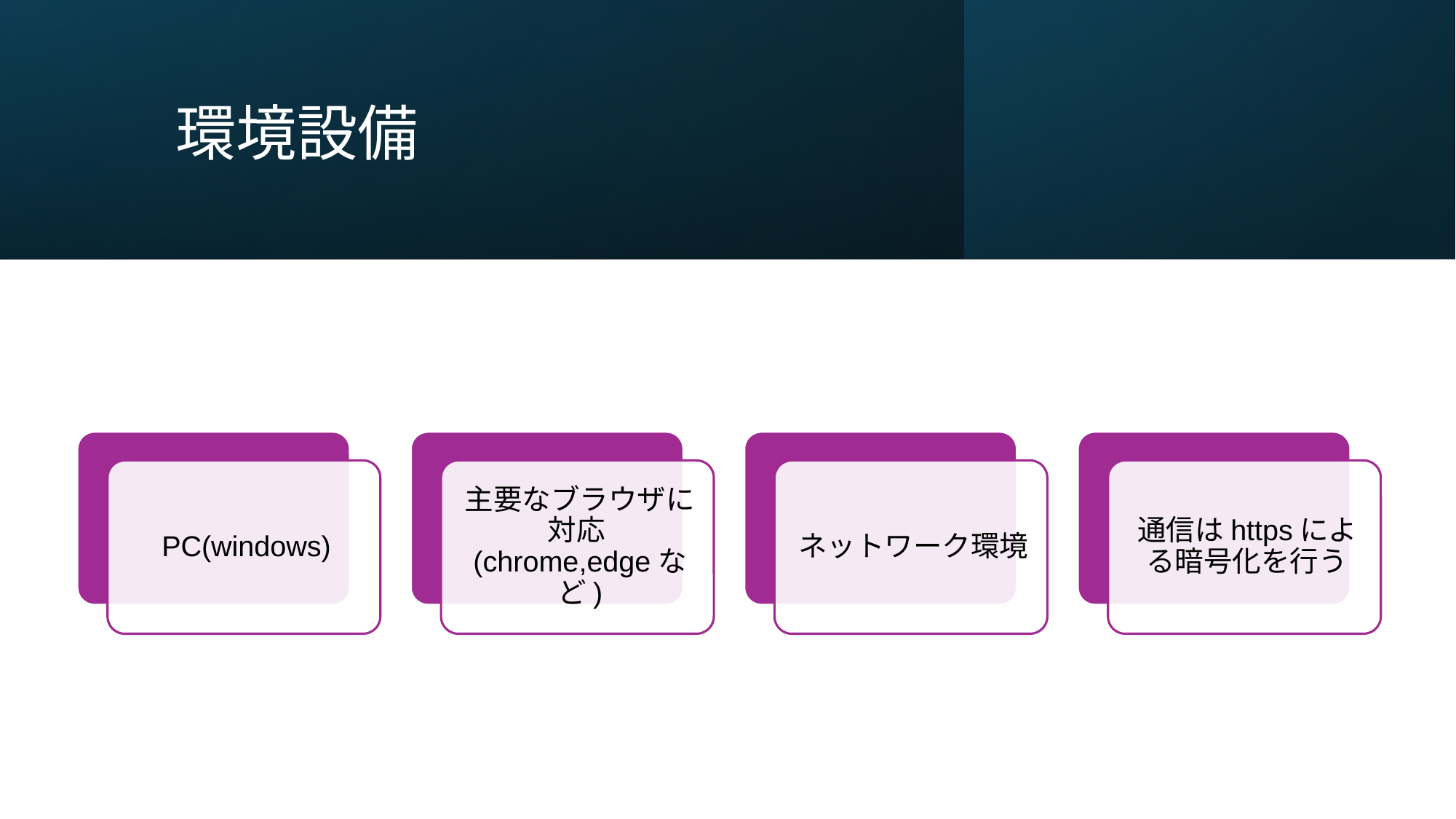

# 環境設備
PC(windows)
主要なブラウザに対応(chrome,edgeなど)
ネットワーク環境
通信はhttpsによる暗号化を行う